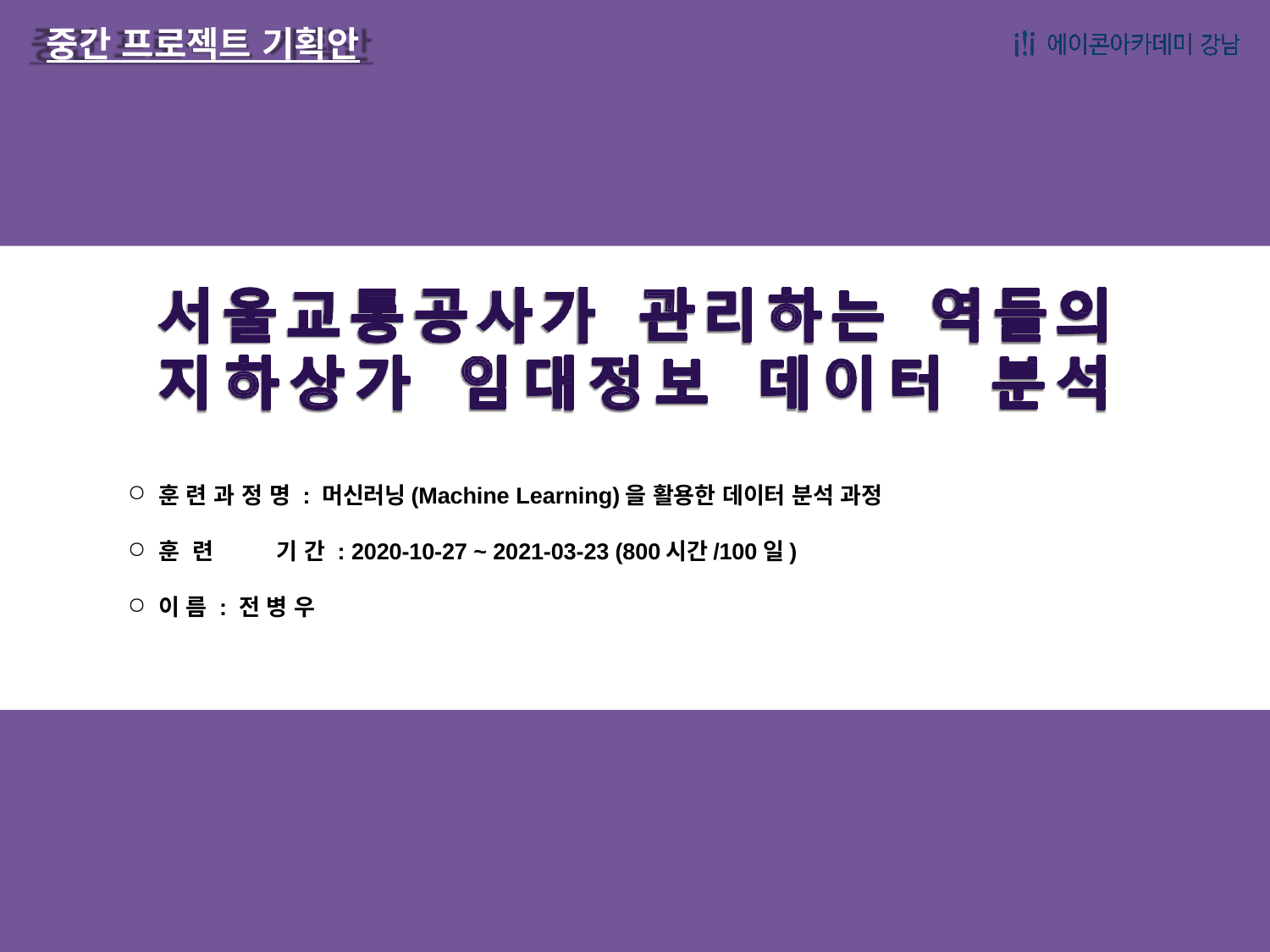

# 중간 프로젝트 기획안

훈 련 과 정 명 : 머신러닝(Machine Learning)을 활용한 데이터 분석 과정

훈  련	기 간 : 2020-10-27 ~ 2021-03-23 (800시간/100일)

이 름 : 전 병 우